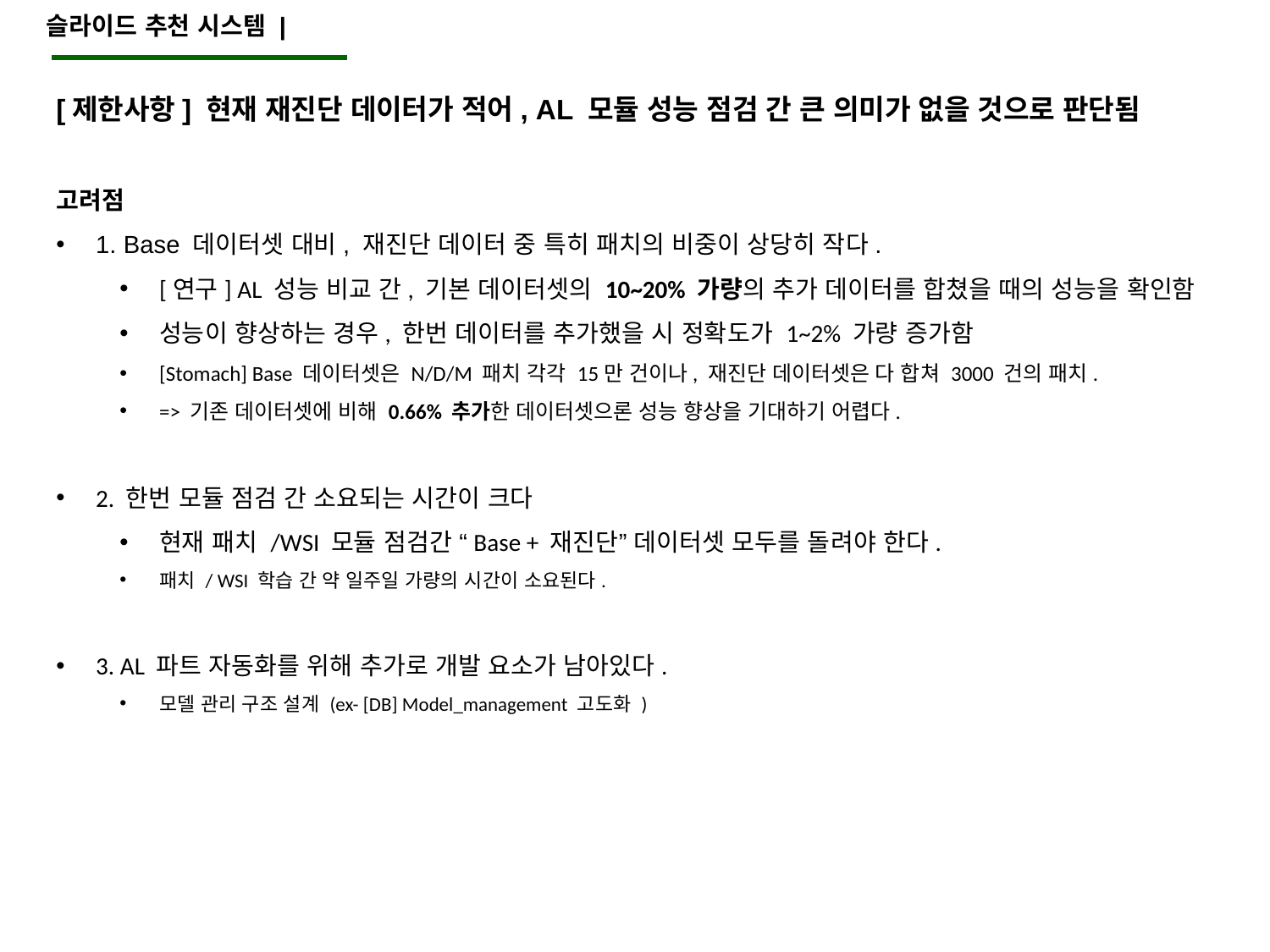

슬라이드 추천 시스템 |
[제한사항] 현재 재진단 데이터가 적어, AL 모듈 성능 점검 간 큰 의미가 없을 것으로 판단됨

고려점
1. Base 데이터셋 대비, 재진단 데이터 중 특히 패치의 비중이 상당히 작다.
[연구] AL 성능 비교 간, 기본 데이터셋의 10~20% 가량의 추가 데이터를 합쳤을 때의 성능을 확인함
성능이 향상하는 경우, 한번 데이터를 추가했을 시 정확도가 1~2% 가량 증가함
[Stomach] Base 데이터셋은 N/D/M 패치 각각 15만 건이나, 재진단 데이터셋은 다 합쳐 3000 건의 패치.
=> 기존 데이터셋에 비해 0.66% 추가한 데이터셋으론 성능 향상을 기대하기 어렵다.

2. 한번 모듈 점검 간 소요되는 시간이 크다
현재 패치 /WSI 모듈 점검간 “Base + 재진단” 데이터셋 모두를 돌려야 한다.
패치 / WSI 학습 간 약 일주일 가량의 시간이 소요된다.

3. AL 파트 자동화를 위해 추가로 개발 요소가 남아있다.
모델 관리 구조 설계 (ex- [DB] Model_management 고도화 )